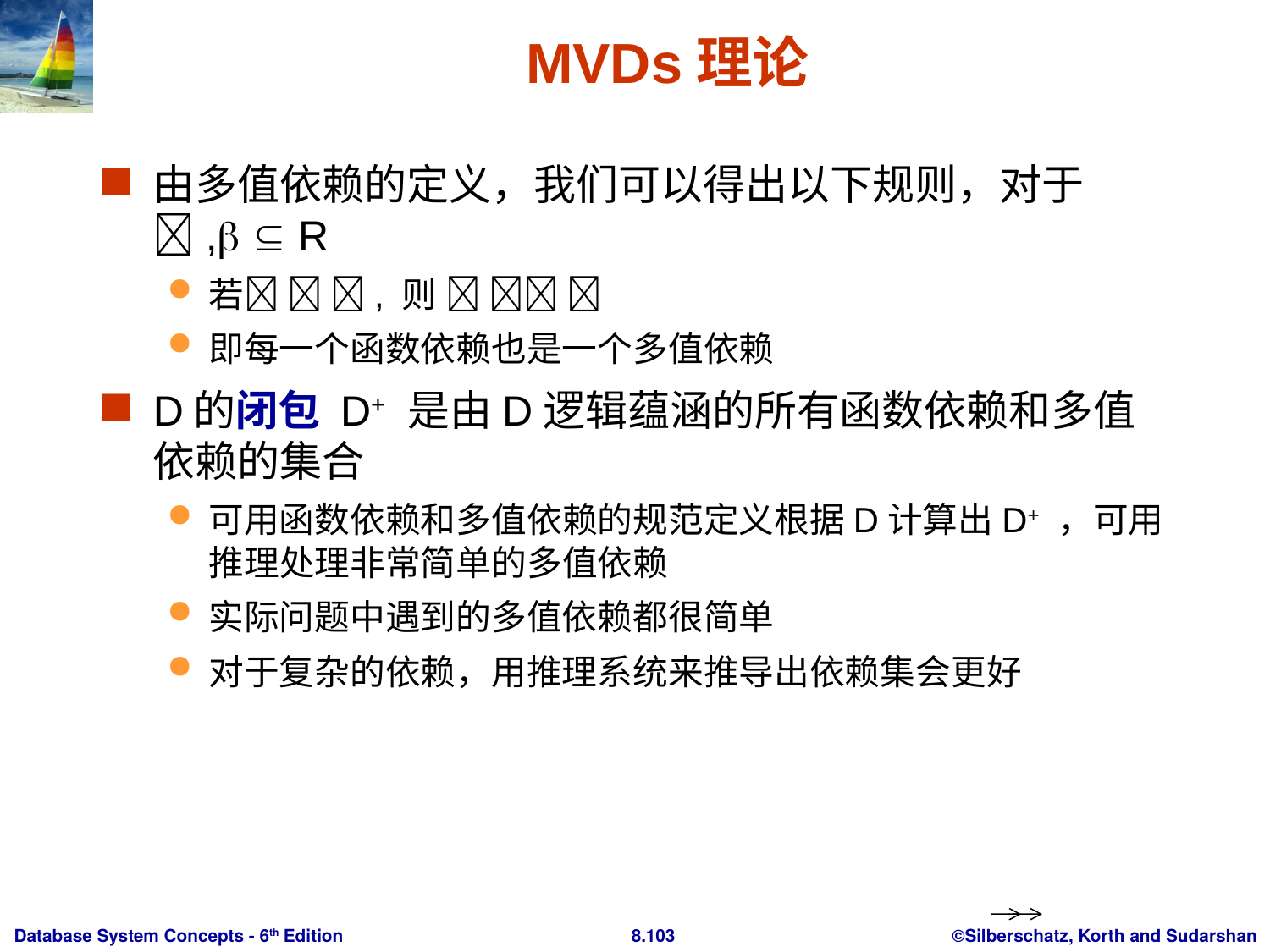

# MVDs理论
由多值依赖的定义，我们可以得出以下规则，对于α,β ⊆ R
若α → β, 则 α →→ β
即每一个函数依赖也是一个多值依赖
D的闭包 D+ 是由D逻辑蕴涵的所有函数依赖和多值依赖的集合
可用函数依赖和多值依赖的规范定义根据D计算出D+ ，可用推理处理非常简单的多值依赖
实际问题中遇到的多值依赖都很简单
对于复杂的依赖，用推理系统来推导出依赖集会更好